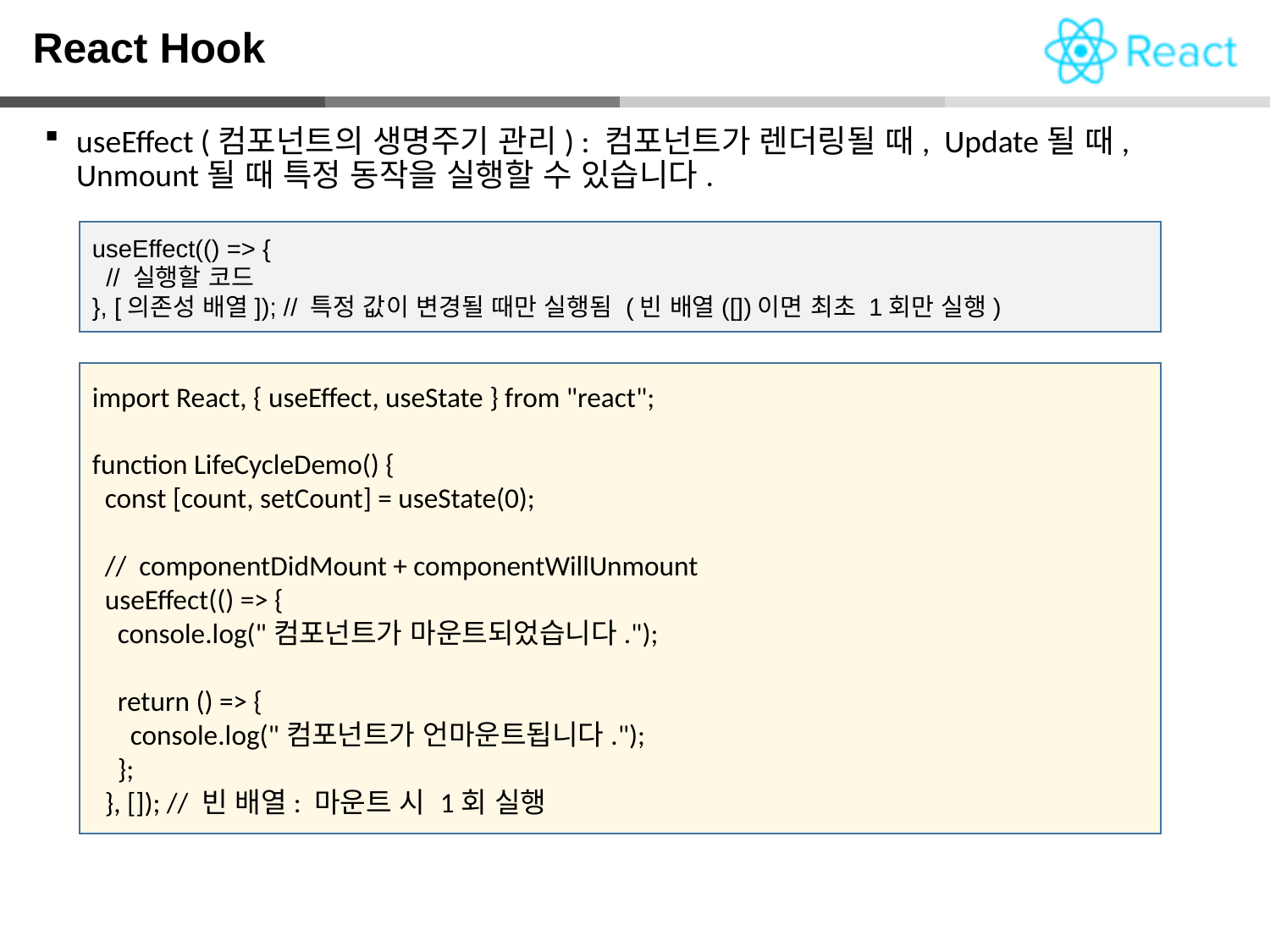

React Hook
useEffect (컴포넌트의 생명주기 관리) : 컴포넌트가 렌더링될 때,  Update될 때, Unmount될 때 특정 동작을 실행할 수 있습니다.

useEffect(() => {
  // 실행할 코드
}, [의존성 배열]); // 특정 값이 변경될 때만 실행됨 (빈 배열([])이면 최초 1회만 실행)
import React, { useEffect, useState } from "react";

function LifeCycleDemo() {
  const [count, setCount] = useState(0);

  //  componentDidMount + componentWillUnmount
  useEffect(() => {
    console.log("컴포넌트가 마운트되었습니다.");

    return () => {
      console.log("컴포넌트가 언마운트됩니다.");
    };
  }, []); // 빈 배열: 마운트 시 1회 실행